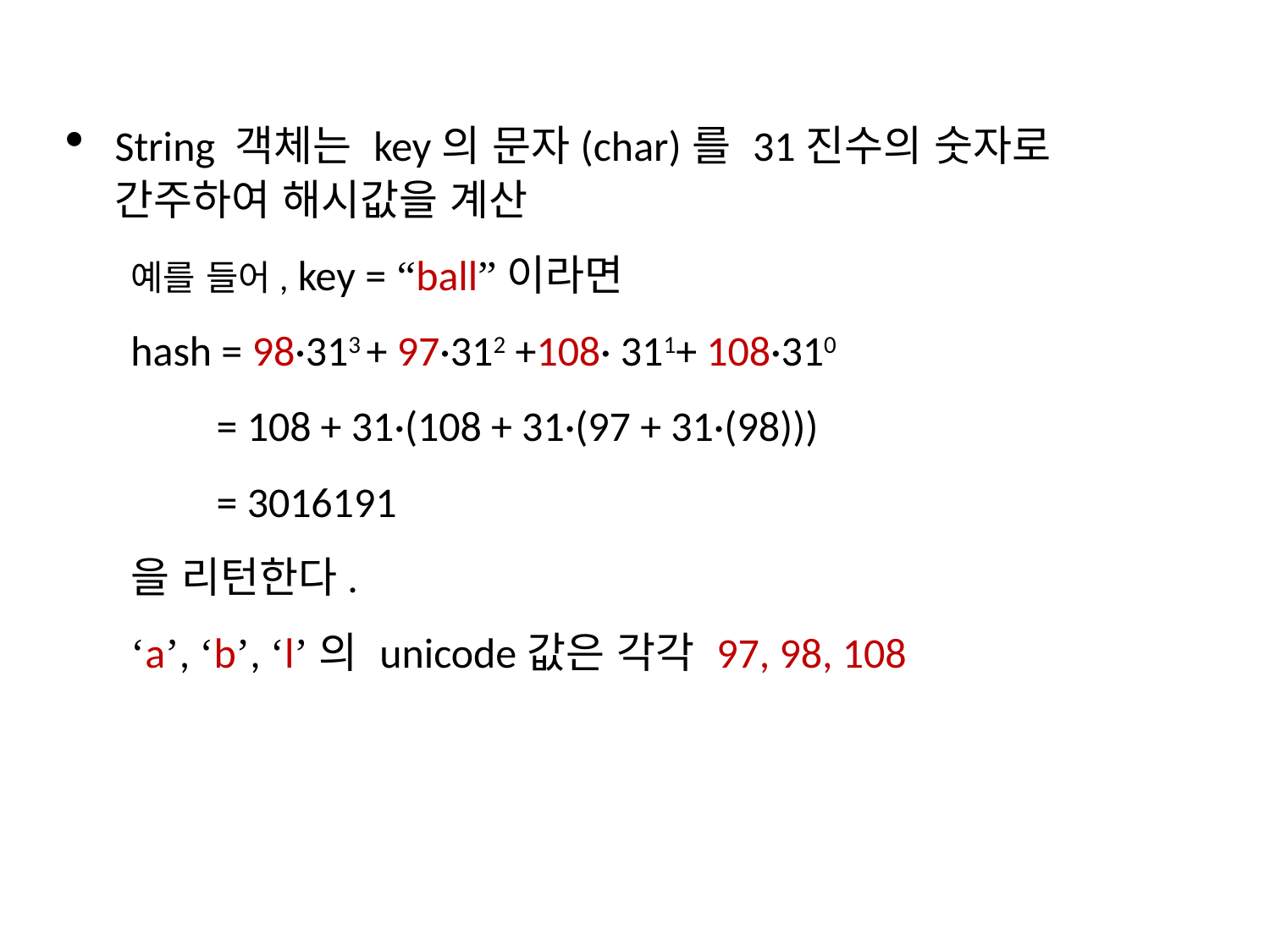

String 객체는 key의 문자(char)를 31진수의 숫자로 간주하여 해시값을 계산
예를 들어, key = “ball”이라면
hash = 98·313 + 97·312 +108· 311+ 108·310
         = 108 + 31·(108 + 31·(97 + 31·(98)))
         = 3016191
을 리턴한다.
‘a’, ‘b’, ‘l’의 unicode값은 각각 97, 98, 108